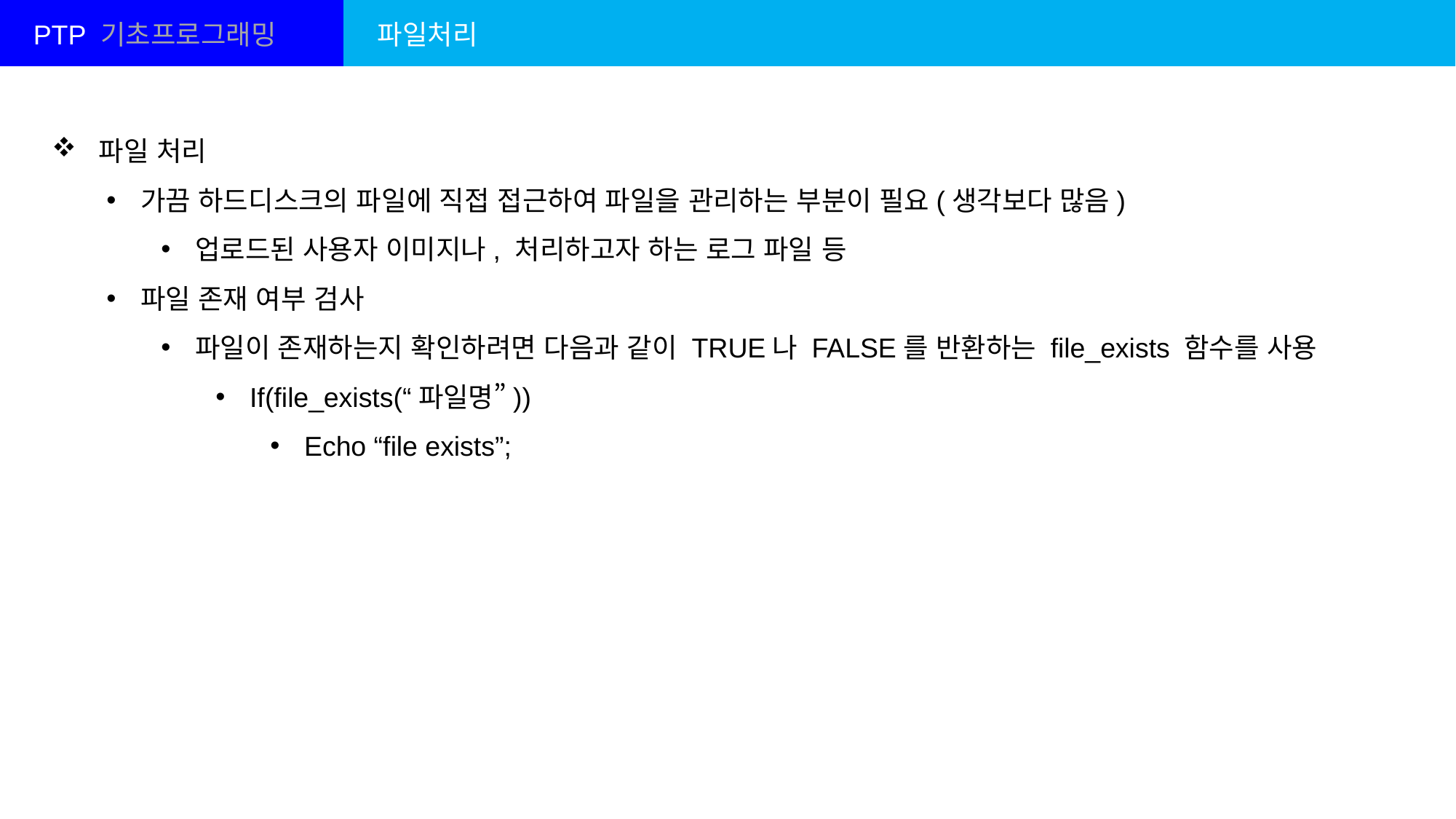

PTP 기초프로그래밍
파일처리
 파일 처리
가끔 하드디스크의 파일에 직접 접근하여 파일을 관리하는 부분이 필요(생각보다 많음)
업로드된 사용자 이미지나, 처리하고자 하는 로그 파일 등
파일 존재 여부 검사
파일이 존재하는지 확인하려면 다음과 같이 TRUE나 FALSE를 반환하는 file_exists 함수를 사용
If(file_exists(“파일명”))
Echo “file exists”;